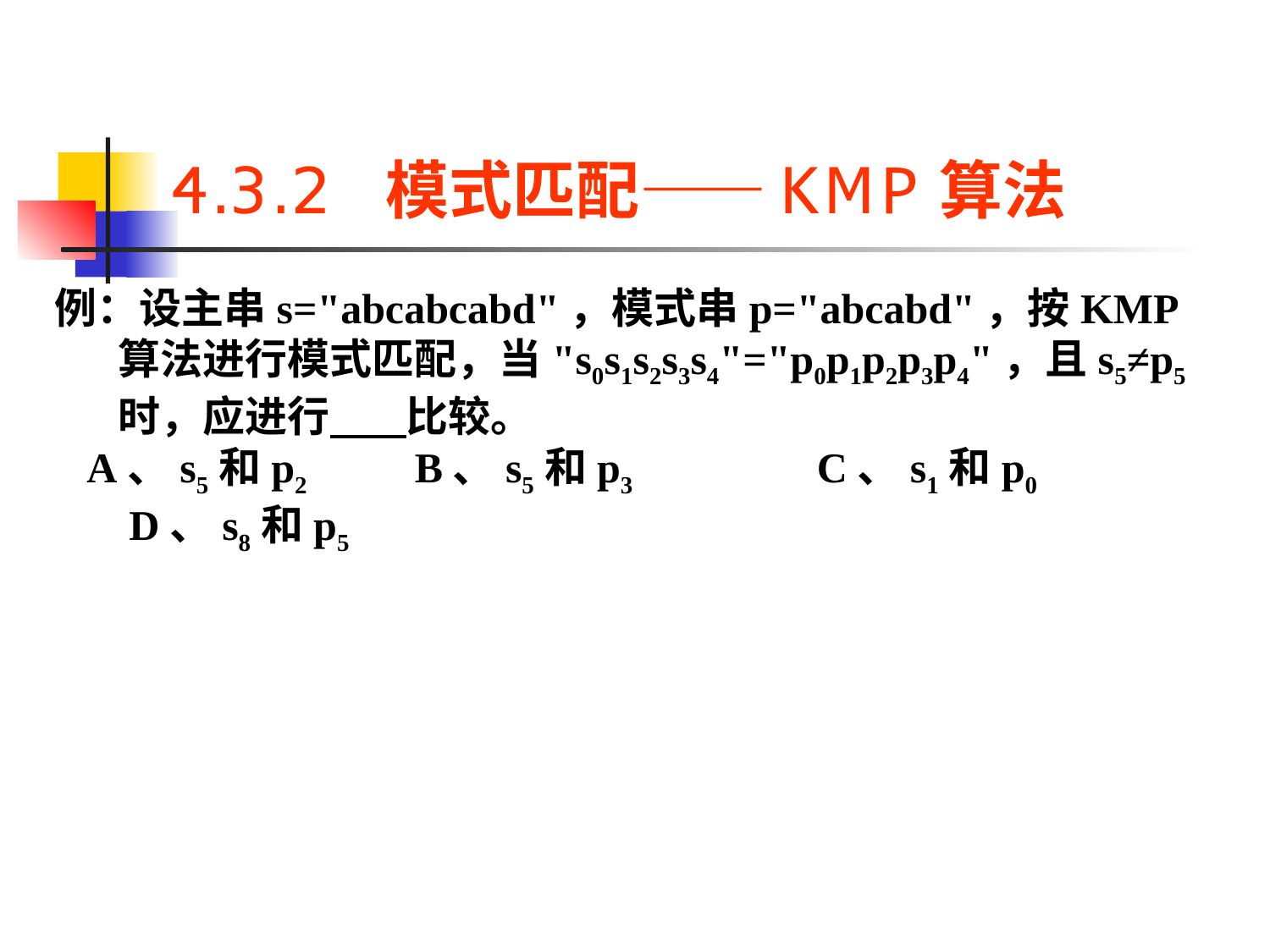

4.3.2  模式匹配——KMP算法
例：设主串s="abcabcabd"，模式串p="abcabd"，按KMP算法进行模式匹配，当"s0s1s2s3s4"="p0p1p2p3p4"，且s5≠p5时，应进行        比较。
   A、s5和p2 	    B、s5和p3	      C、s1和p0	         D、s8和p5